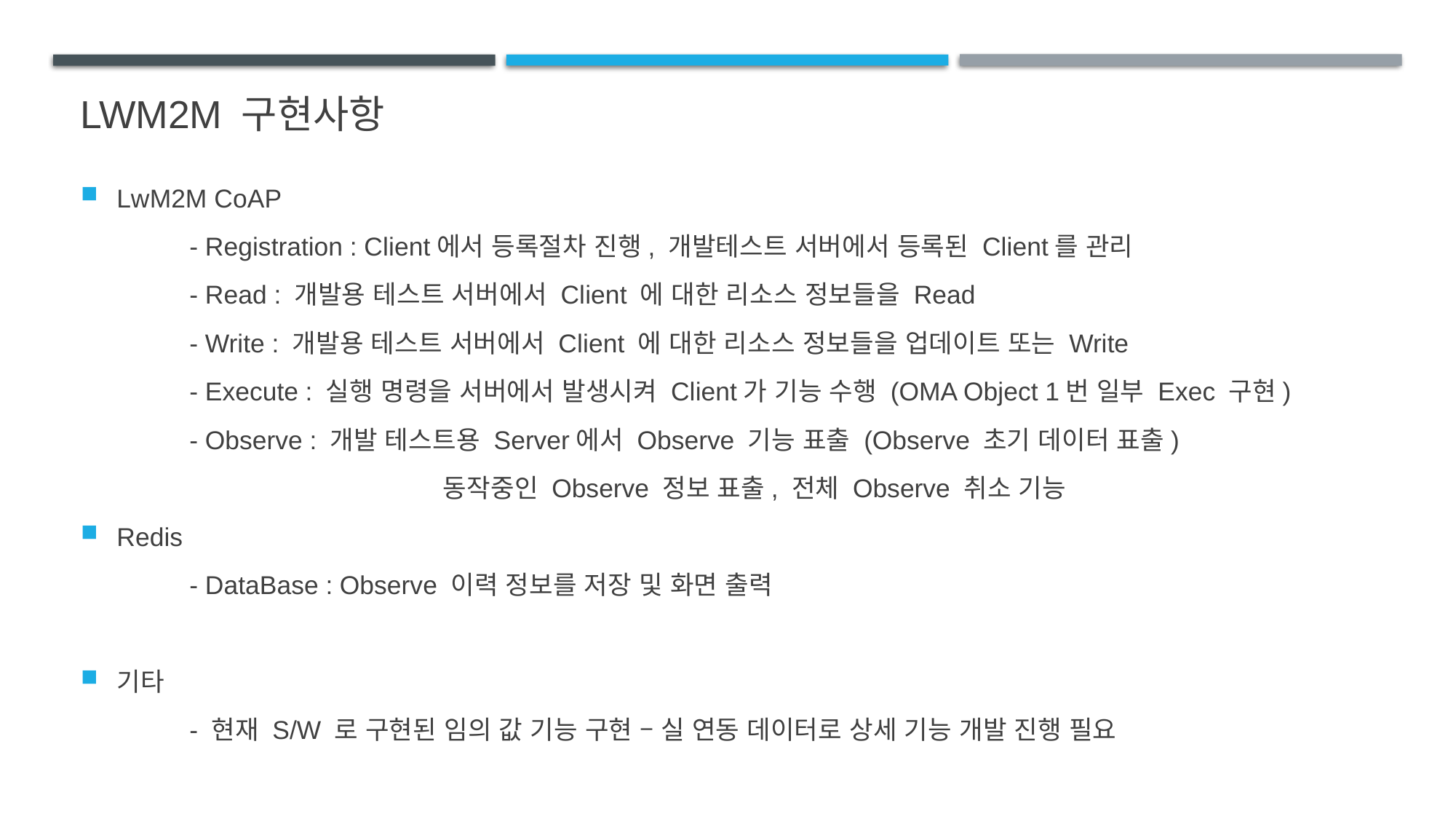

# Lwm2m 구현사항
LwM2M CoAP
	- Registration : Client에서 등록절차 진행, 개발테스트 서버에서 등록된 Client를 관리
	- Read : 개발용 테스트 서버에서 Client 에 대한 리소스 정보들을 Read
	- Write : 개발용 테스트 서버에서 Client 에 대한 리소스 정보들을 업데이트 또는 Write
	- Execute : 실행 명령을 서버에서 발생시켜 Client가 기능 수행 (OMA Object 1번 일부 Exec 구현)
	- Observe : 개발 테스트용 Server에서 Observe 기능 표출 (Observe 초기 데이터 표출)
			    동작중인 Observe 정보 표출, 전체 Observe 취소 기능
Redis
	- DataBase : Observe 이력 정보를 저장 및 화면 출력

기타
	- 현재 S/W 로 구현된 임의 값 기능 구현 – 실 연동 데이터로 상세 기능 개발 진행 필요